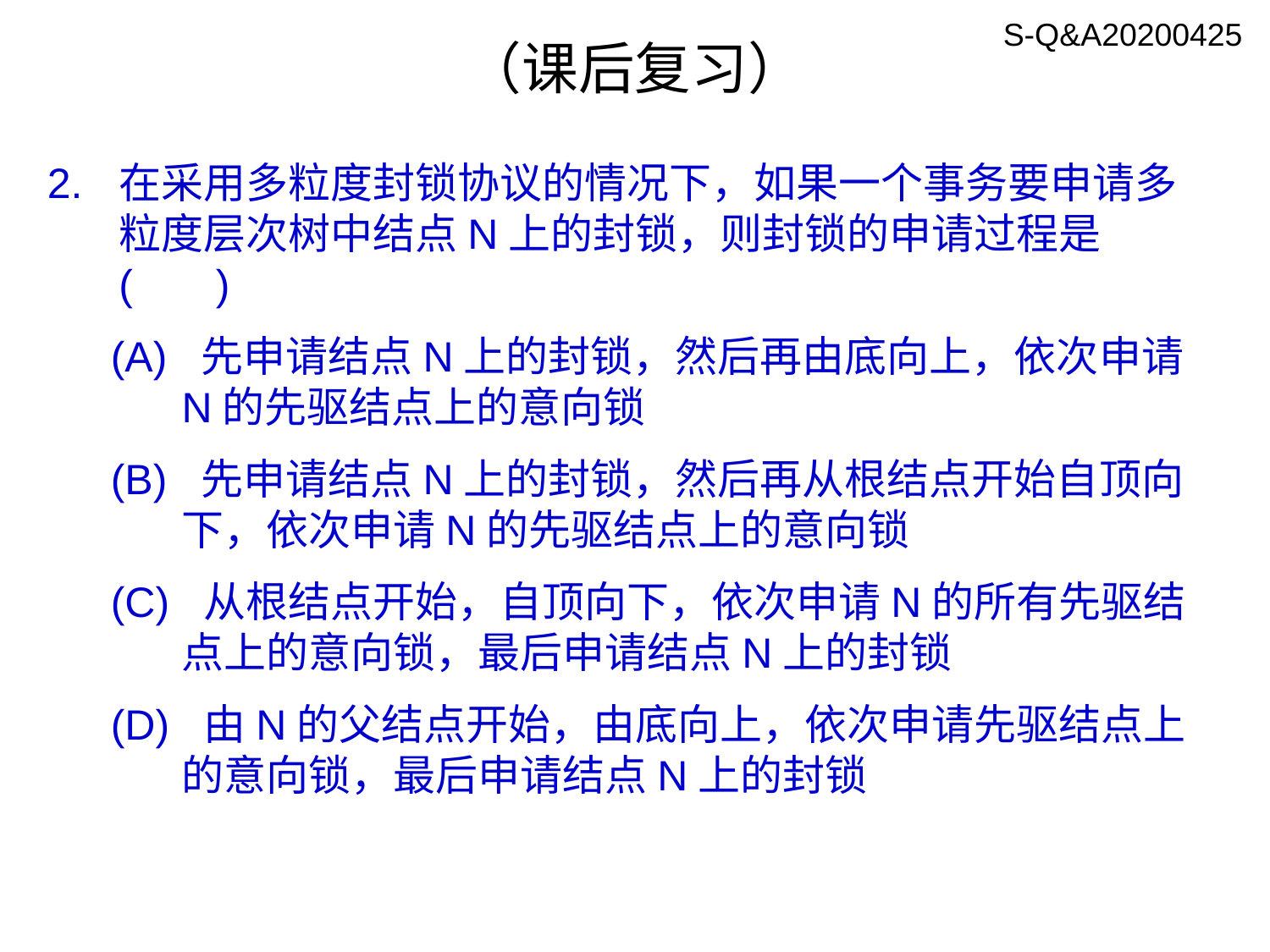

S-Q&A20200425
# （课后复习）
在采用多粒度封锁协议的情况下，如果一个事务要申请多粒度层次树中结点N上的封锁，则封锁的申请过程是(       )
(A)  先申请结点N上的封锁，然后再由底向上，依次申请N的先驱结点上的意向锁
(B)  先申请结点N上的封锁，然后再从根结点开始自顶向下，依次申请N的先驱结点上的意向锁
(C)  从根结点开始，自顶向下，依次申请N的所有先驱结点上的意向锁，最后申请结点N上的封锁
(D)  由N的父结点开始，由底向上，依次申请先驱结点上的意向锁，最后申请结点N上的封锁